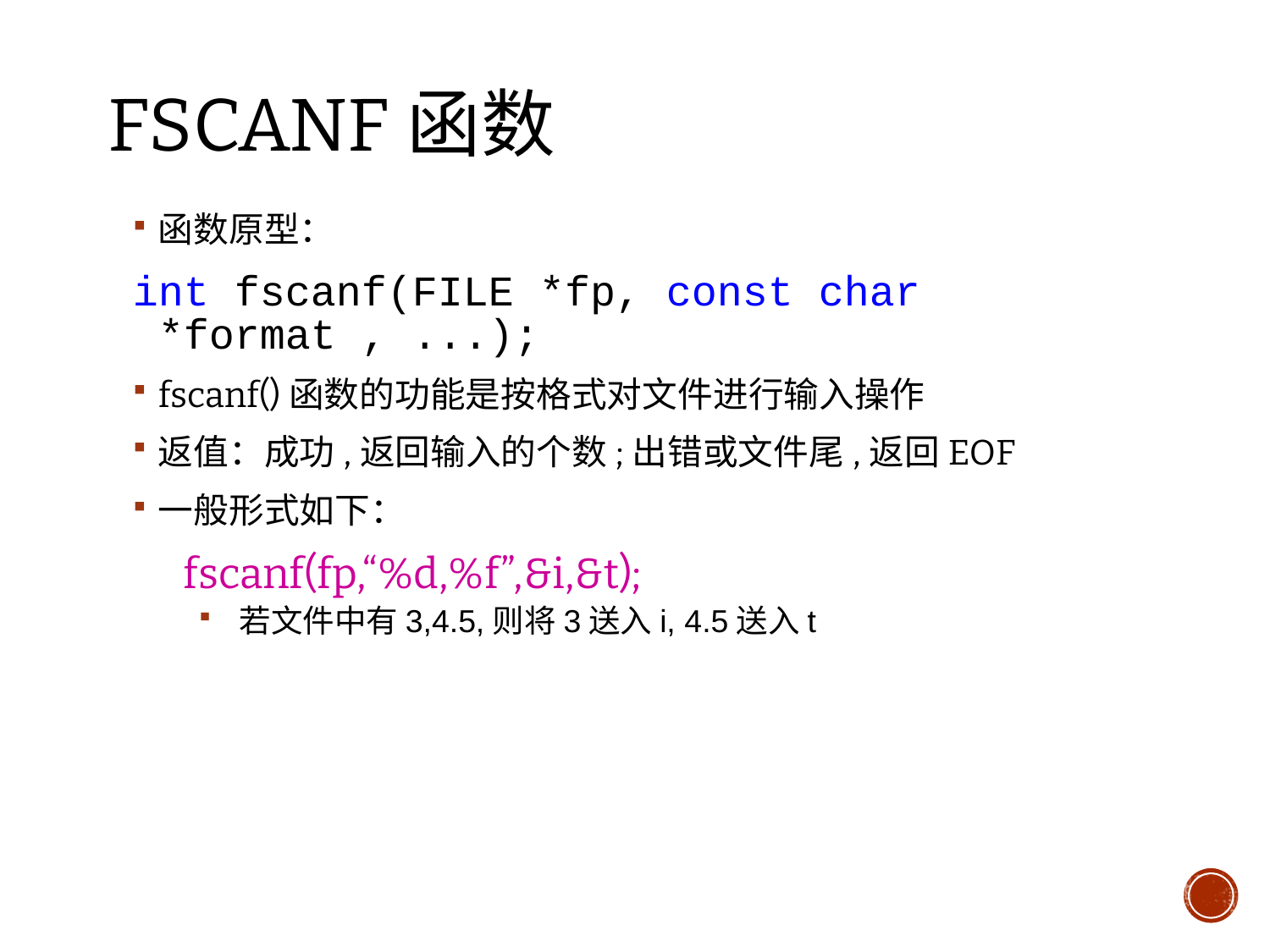

# fscanf函数
函数原型：
int fscanf(FILE *fp, const char *format , ...);
fscanf()函数的功能是按格式对文件进行输入操作
返值：成功,返回输入的个数;出错或文件尾,返回EOF
一般形式如下：
      fscanf(fp,“%d,%f”,&i,&t);
 若文件中有3,4.5,则将3送入i, 4.5送入t